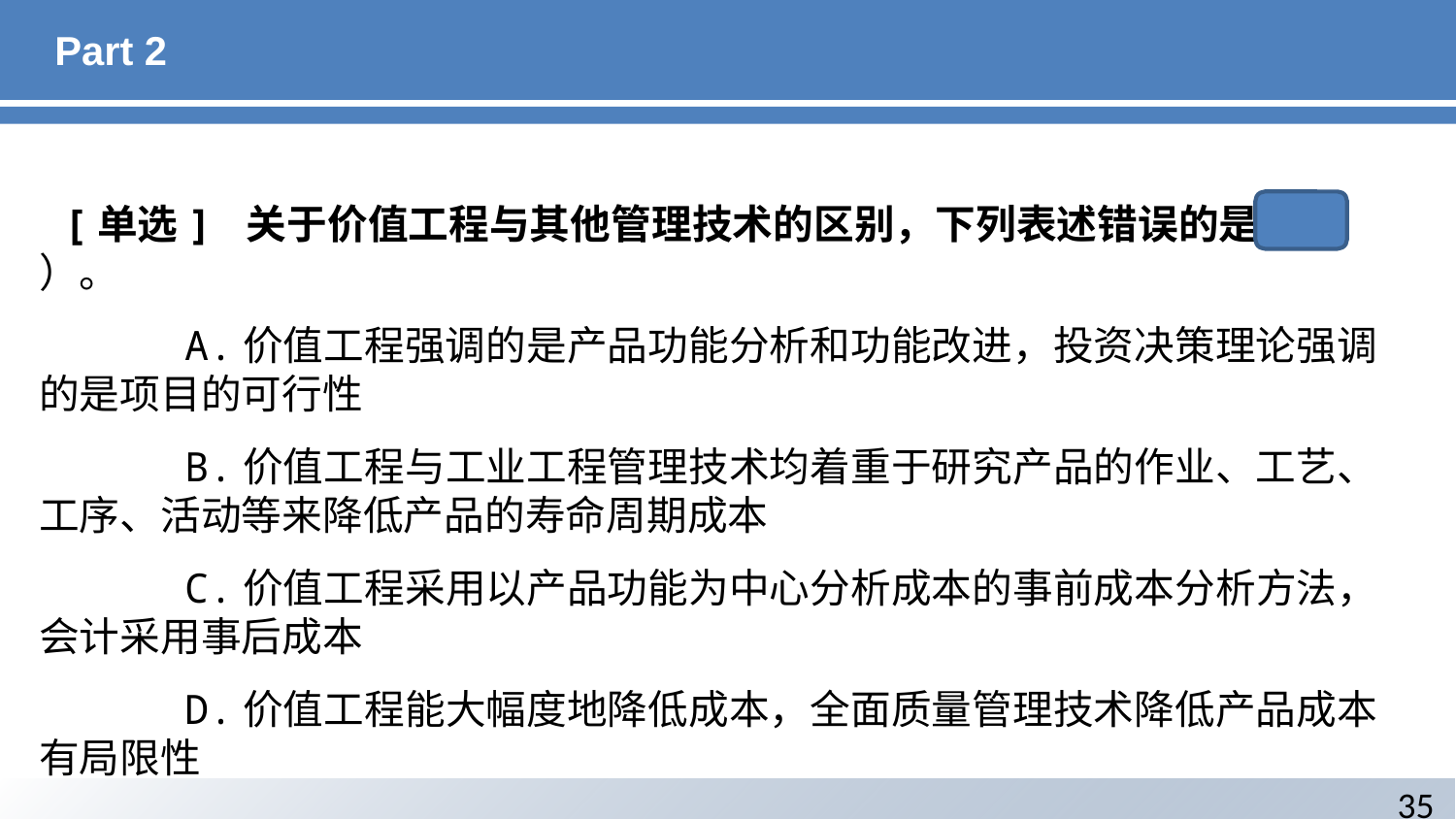

# Part 2

 [单选] 关于价值工程与其他管理技术的区别，下列表述错误的是（ B  ）。
	A.价值工程强调的是产品功能分析和功能改进，投资决策理论强调的是项目的可行性
	B.价值工程与工业工程管理技术均着重于研究产品的作业、工艺、工序、活动等来降低产品的寿命周期成本
	C.价值工程采用以产品功能为中心分析成本的事前成本分析方法，会计采用事后成本
	D.价值工程能大幅度地降低成本，全面质量管理技术降低产品成本有局限性

35